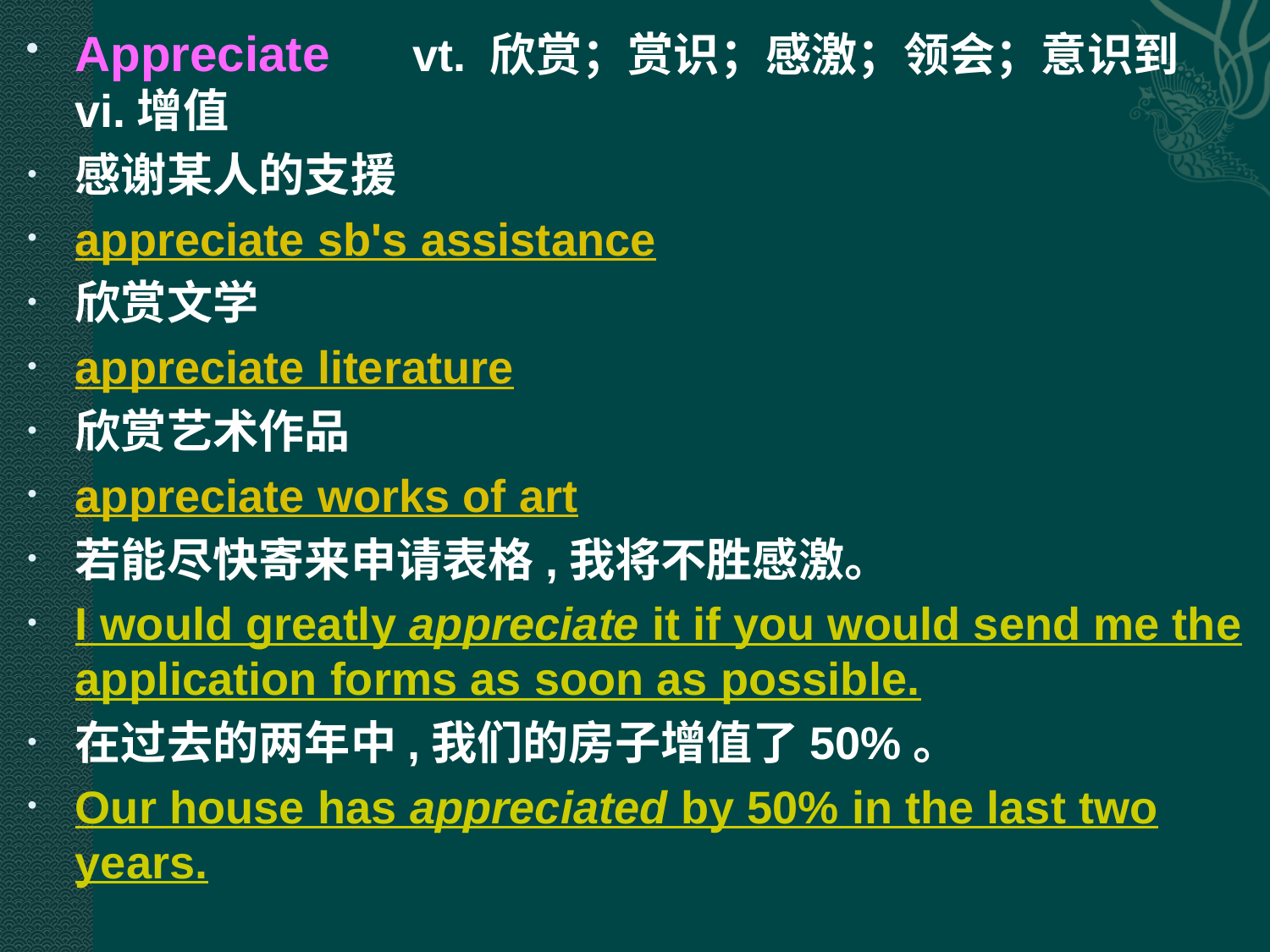

Appreciate 　vt. 欣赏；赏识；感激；领会；意识到  vi.增值
感谢某人的支援
appreciate sb's assistance
欣赏文学
appreciate literature
欣赏艺术作品
appreciate works of art
若能尽快寄来申请表格,我将不胜感激。
I would greatly appreciate it if you would send me the application forms as soon as possible.
在过去的两年中,我们的房子增值了50%。
Our house has appreciated by 50% in the last two years.